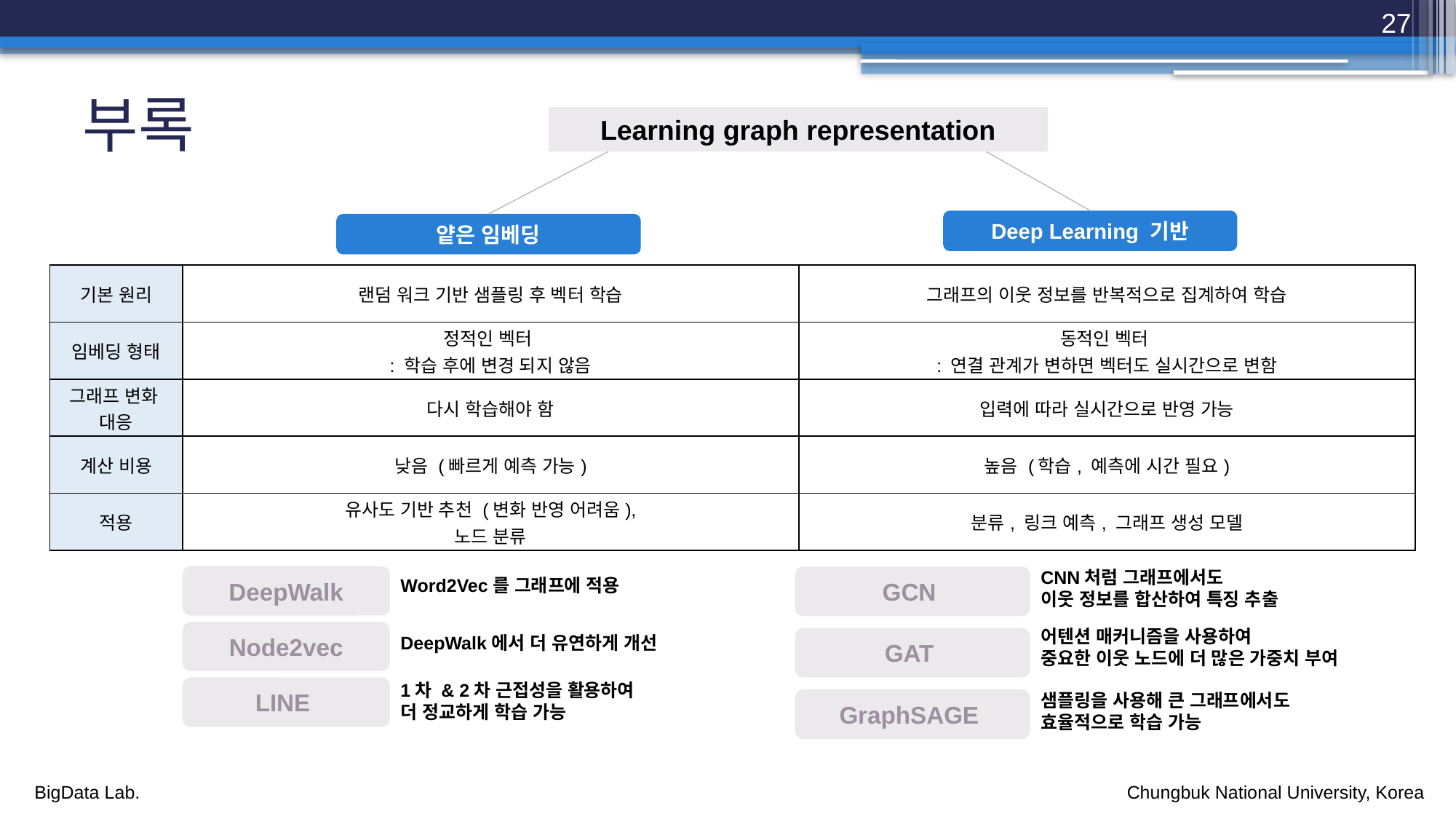

27
부록
Learning graph representation
Deep Learning 기반
얕은 임베딩
| 기본 원리 |
| --- |
| 임베딩 형태 |
| 그래프 변화 대응 |
| 계산 비용 |
| 적용 |
| 랜덤 워크 기반 샘플링 후 벡터 학습 |
| --- |
| 정적인 벡터 : 학습 후에 변경 되지 않음 |
| 다시 학습해야 함 |
| 낮음 (빠르게 예측 가능) |
| 유사도 기반 추천 (변화 반영 어려움), 노드 분류 |
| 그래프의 이웃 정보를 반복적으로 집계하여 학습 |
| --- |
| 동적인 벡터 : 연결 관계가 변하면 벡터도 실시간으로 변함 |
| 입력에 따라 실시간으로 반영 가능 |
| 높음 (학습, 예측에 시간 필요) |
| 분류, 링크 예측, 그래프 생성 모델 |
CNN처럼 그래프에서도
이웃 정보를 합산하여 특징 추출
DeepWalk
GCN
Word2Vec를 그래프에 적용
어텐션 매커니즘을 사용하여
중요한 이웃 노드에 더 많은 가중치 부여
Node2vec
DeepWalk에서 더 유연하게 개선
GAT
1차 & 2차 근접성을 활용하여
더 정교하게 학습 가능
LINE
샘플링을 사용해 큰 그래프에서도
효율적으로 학습 가능
GraphSAGE